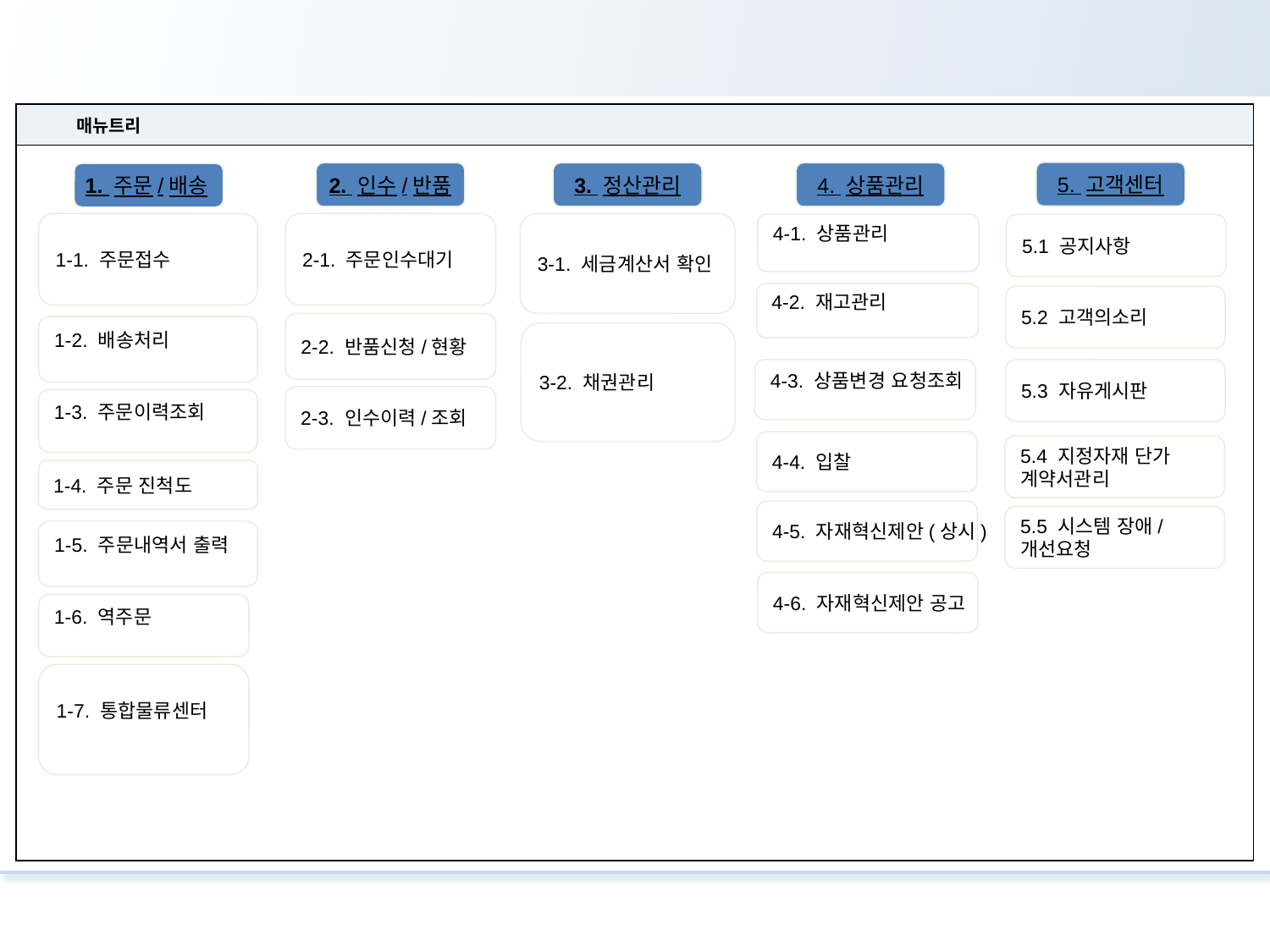

| 매뉴트리 |  |  |
| --- | --- | --- |
|  |  |  |
5. 고객센터
2. 인수/반품
3. 정산관리
4. 상품관리
1. 주문/배송
1-1. 주문접수
2-1. 주문인수대기
3-1. 세금계산서 확인
4-1. 상품관리

5.1 공지사항
4-2. 재고관리

5.2 고객의소리
2-2. 반품신청/현황
1-2. 배송처리

3-2. 채권관리
4-3. 상품변경 요청조회

5.3 자유게시판
2-3. 인수이력/조회
1-3. 주문이력조회

4-4. 입찰
5.4 지정자재 단가
계약서관리
1-4. 주문 진척도
4-5. 자재혁신제안(상시)
5.5 시스템 장애/
개선요청
1-5. 주문내역서 출력

4-6. 자재혁신제안 공고
1-6. 역주문

5. 주문관리
1-7. 통합물류센터